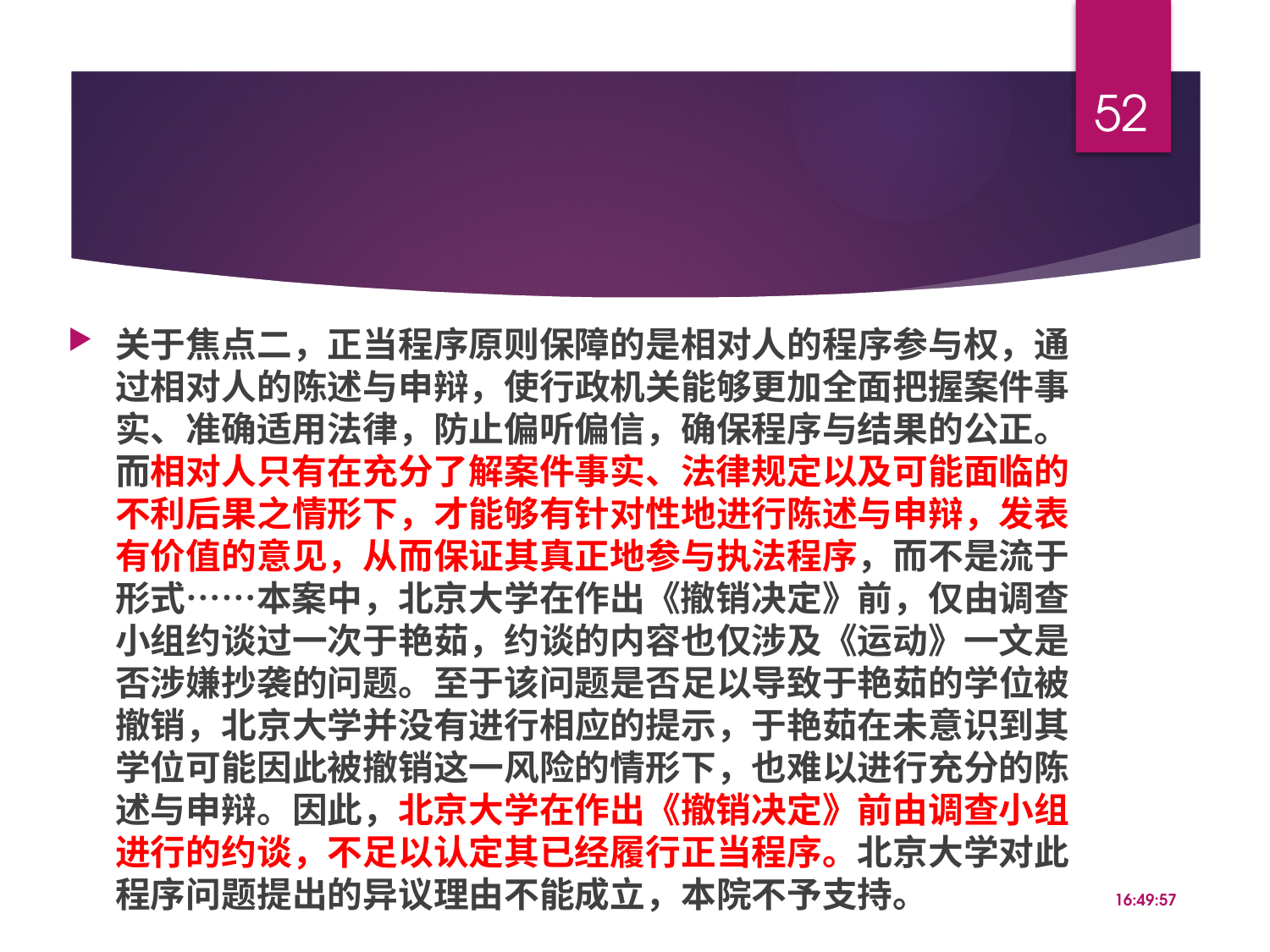

52
#
关于焦点二，正当程序原则保障的是相对人的程序参与权，通过相对人的陈述与申辩，使行政机关能够更加全面把握案件事实、准确适用法律，防止偏听偏信，确保程序与结果的公正。而相对人只有在充分了解案件事实、法律规定以及可能面临的不利后果之情形下，才能够有针对性地进行陈述与申辩，发表有价值的意见，从而保证其真正地参与执法程序，而不是流于形式……本案中，北京大学在作出《撤销决定》前，仅由调查小组约谈过一次于艳茹，约谈的内容也仅涉及《运动》一文是否涉嫌抄袭的问题。至于该问题是否足以导致于艳茹的学位被撤销，北京大学并没有进行相应的提示，于艳茹在未意识到其学位可能因此被撤销这一风险的情形下，也难以进行充分的陈述与申辩。因此，北京大学在作出《撤销决定》前由调查小组进行的约谈，不足以认定其已经履行正当程序。北京大学对此程序问题提出的异议理由不能成立，本院不予支持。

16:49:57